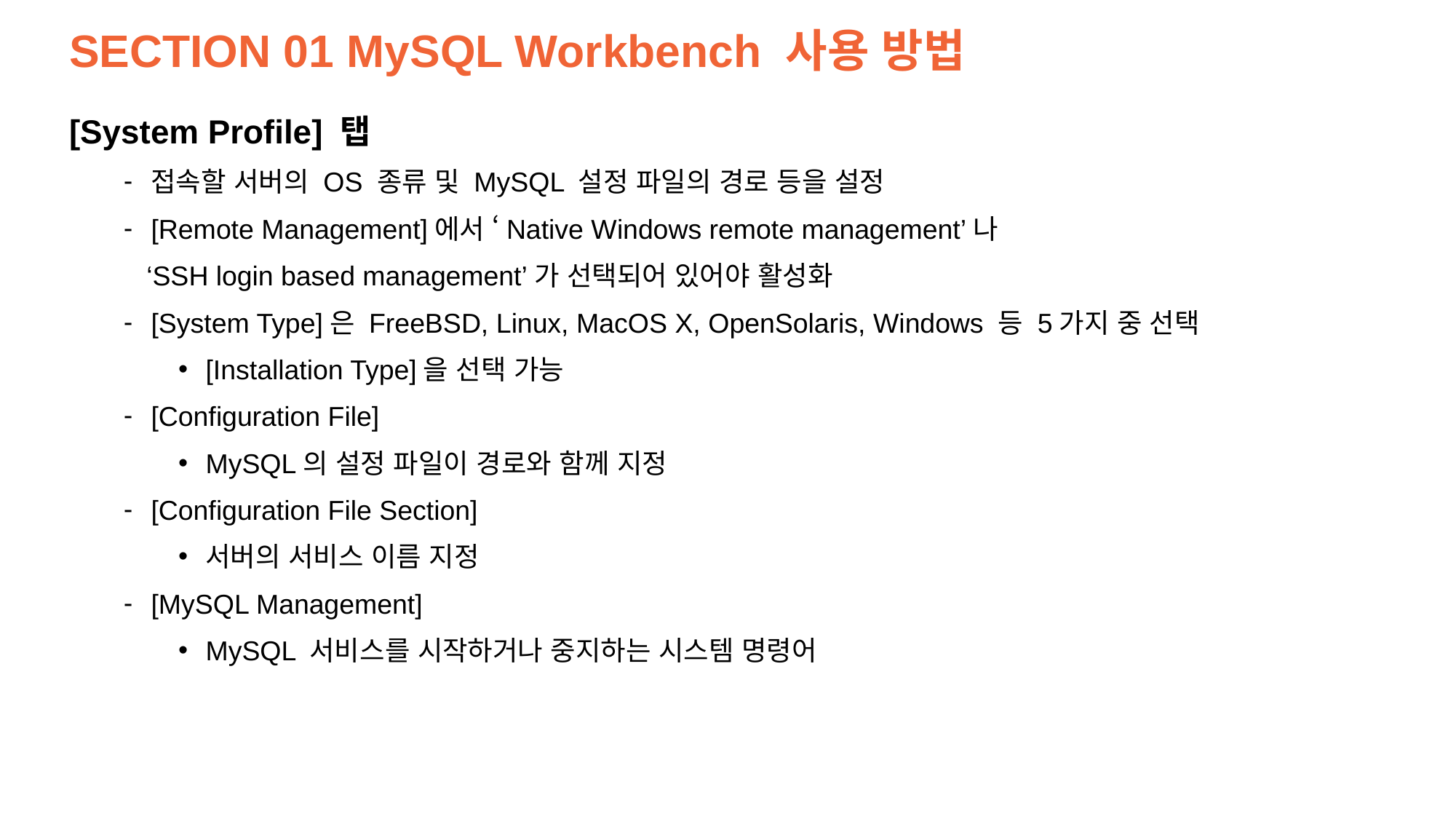

# SECTION 01 MySQL Workbench 사용 방법
[System Profile] 탭
접속할 서버의 OS 종류 및 MySQL 설정 파일의 경로 등을 설정
[Remote Management]에서 ‘Native Windows remote management’나
   ‘SSH login based management’가 선택되어 있어야 활성화
[System Type]은 FreeBSD, Linux, MacOS X, OpenSolaris, Windows 등 5가지 중 선택
[Installation Type]을 선택 가능
[Configuration File]
MySQL의 설정 파일이 경로와 함께 지정
[Configuration File Section]
서버의 서비스 이름 지정
[MySQL Management]
MySQL 서비스를 시작하거나 중지하는 시스템 명령어
11